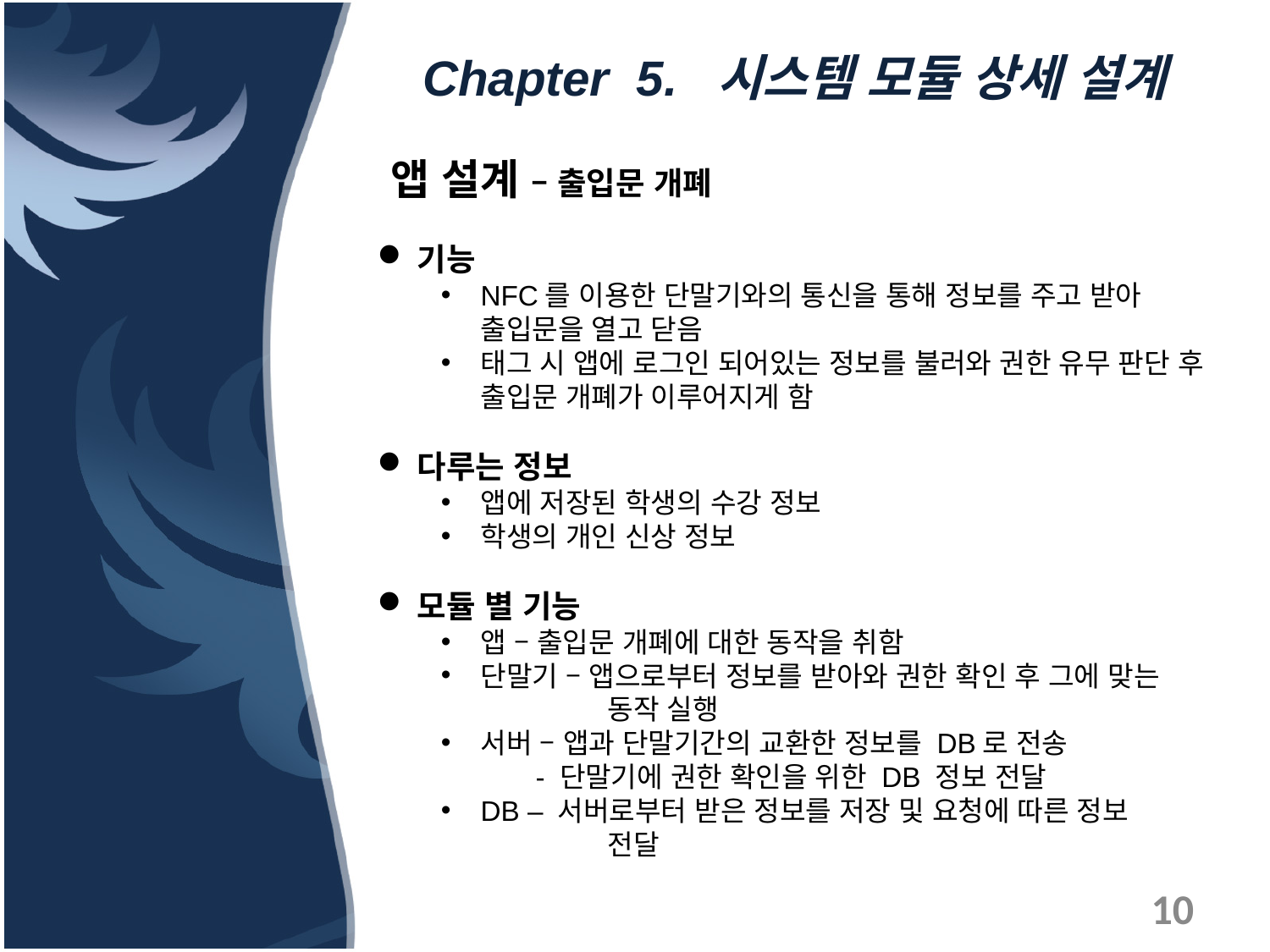

# Chapter  5.  시스템 모듈 상세 설계
앱 설계 – 출입문 개폐
기능
NFC를 이용한 단말기와의 통신을 통해 정보를 주고 받아 출입문을 열고 닫음
태그 시 앱에 로그인 되어있는 정보를 불러와 권한 유무 판단 후 출입문 개폐가 이루어지게 함

다루는 정보
앱에 저장된 학생의 수강 정보
학생의 개인 신상 정보

모듈 별 기능
앱 – 출입문 개폐에 대한 동작을 취함
단말기 – 앱으로부터 정보를 받아와 권한 확인 후 그에 맞는 	동작 실행
서버 – 앱과 단말기간의 교환한 정보를 DB로 전송
    - 단말기에 권한 확인을 위한 DB 정보 전달
DB – 서버로부터 받은 정보를 저장 및 요청에 따른 정보 	전달
10